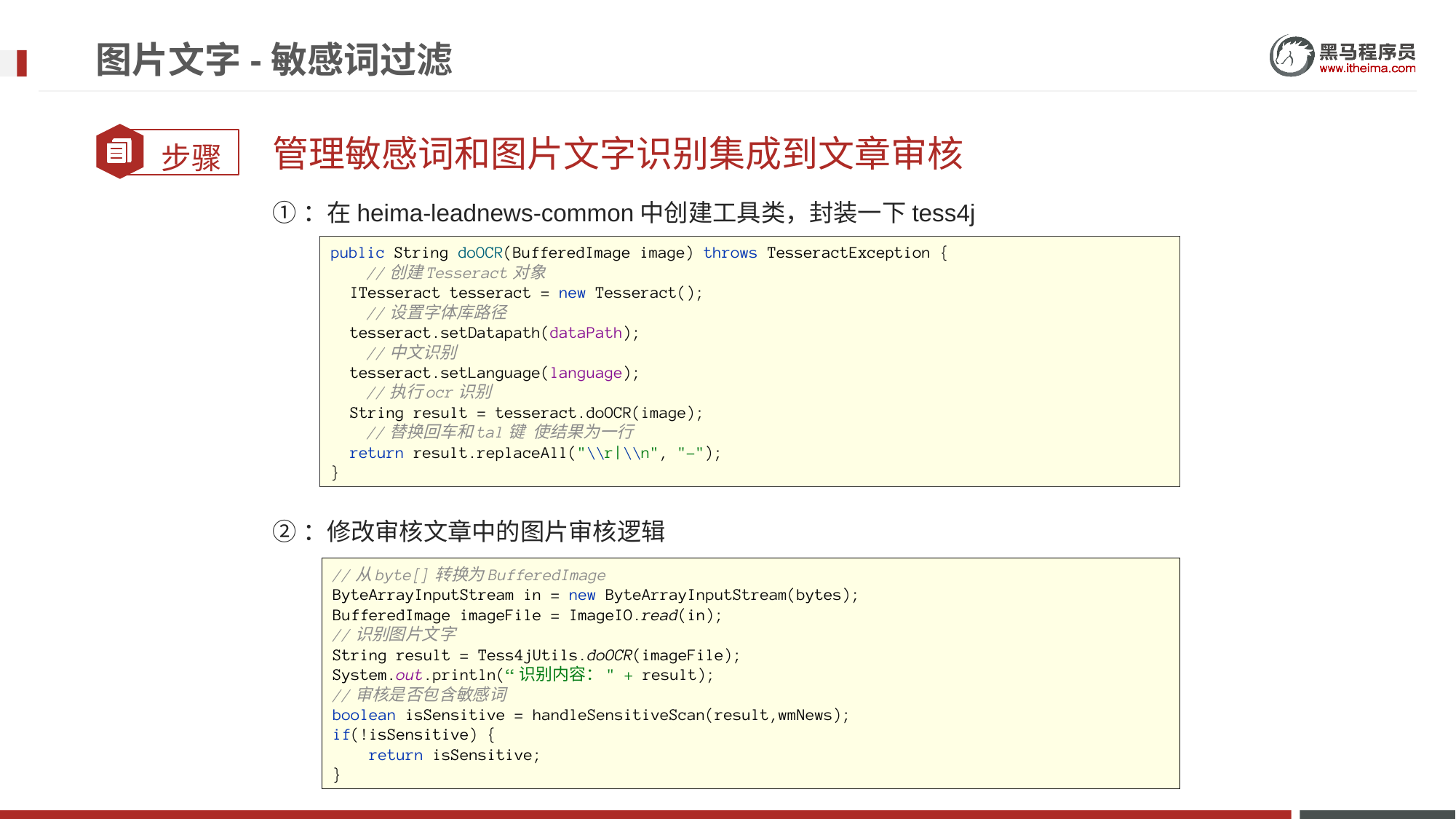

# 图片文字-敏感词过滤
管理敏感词和图片文字识别集成到文章审核
①：在heima-leadnews-common中创建工具类，封装一下tess4j
public String doOCR(BufferedImage image) throws TesseractException {
    //创建Tesseract对象
    ITesseract tesseract = new Tesseract();
    //设置字体库路径
    tesseract.setDatapath(dataPath);
    //中文识别
    tesseract.setLanguage(language);
    //执行ocr识别
    String result = tesseract.doOCR(image);
    //替换回车和tal键  使结果为一行
    return result.replaceAll("\\r|\\n", "-");
}
②：修改审核文章中的图片审核逻辑
//从byte[]转换为BufferedImage
ByteArrayInputStream in = new ByteArrayInputStream(bytes);
BufferedImage imageFile = ImageIO.read(in);
//识别图片文字
String result = Tess4jUtils.doOCR(imageFile);
System.out.println(“识别内容：" + result);
//审核是否包含敏感词
boolean isSensitive = handleSensitiveScan(result,wmNews);
if(!isSensitive) {
    return isSensitive;
}